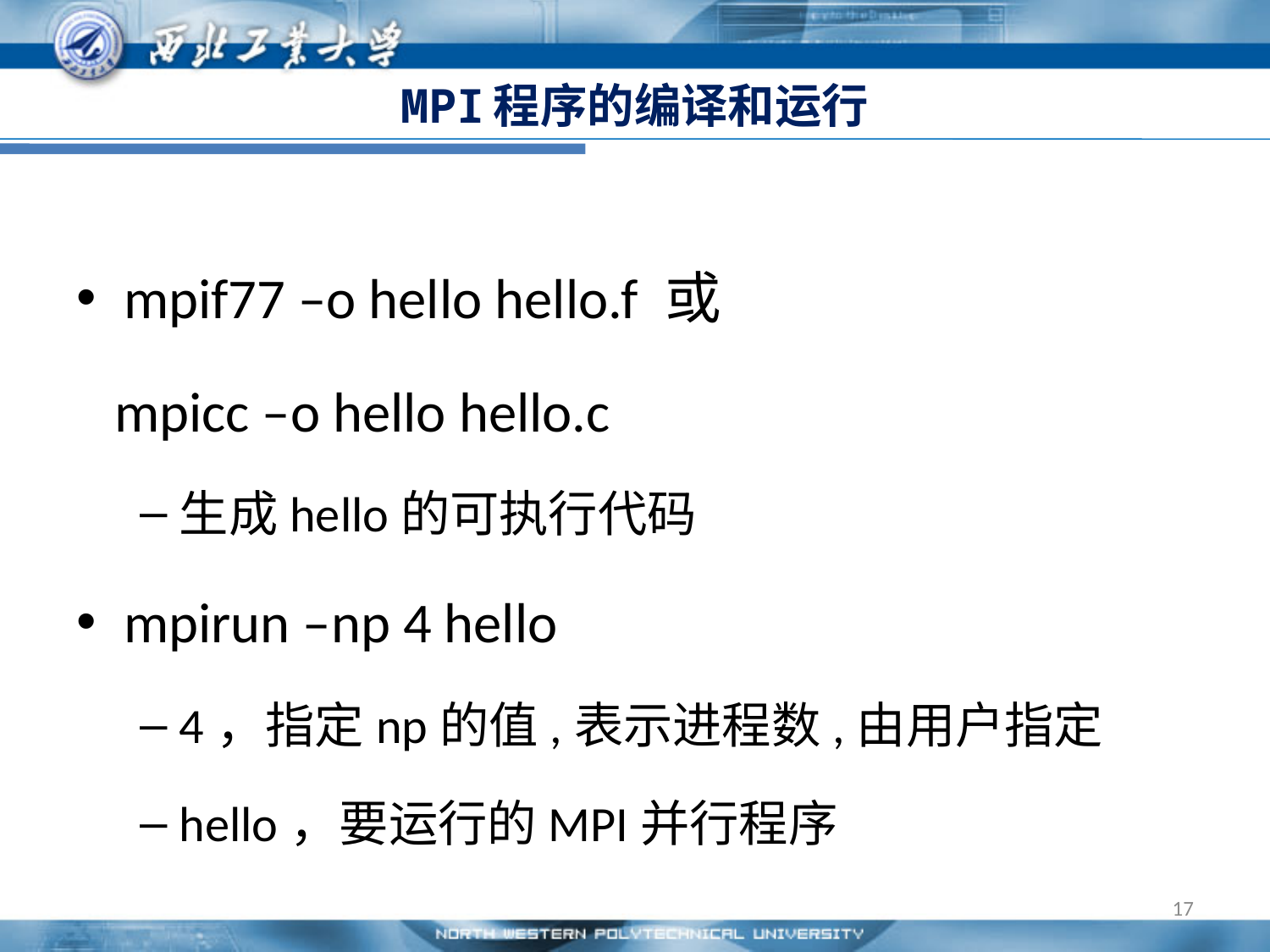

# MPI程序的编译和运行
mpif77 –o hello hello.f 或
   mpicc –o hello hello.c
生成hello的可执行代码
mpirun –np 4 hello
4，指定np的值,表示进程数,由用户指定
hello，要运行的MPI并行程序
17